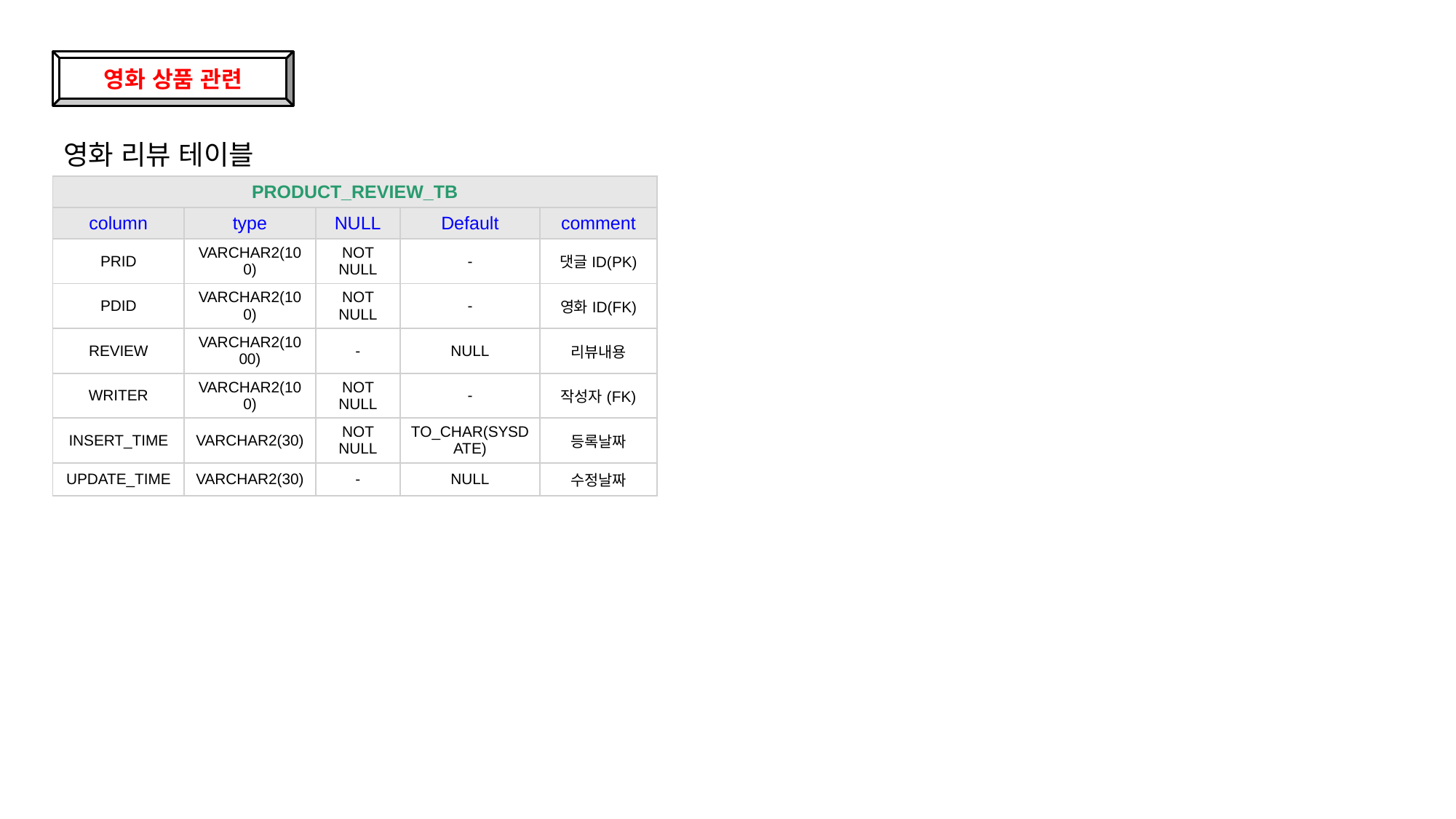

영화 상품 관련
영화 리뷰 테이블
| PRODUCT\_REVIEW\_TB |  |  |  |  |
| --- | --- | --- | --- | --- |
| column | type | NULL | Default | comment |
| PRID | VARCHAR2(100) | NOT NULL | - | 댓글ID(PK) |
| PDID | VARCHAR2(100) | NOT NULL | - | 영화ID(FK) |
| REVIEW | VARCHAR2(1000) | - | NULL | 리뷰내용 |
| WRITER | VARCHAR2(100) | NOT NULL | - | 작성자(FK) |
| INSERT\_TIME | VARCHAR2(30) | NOT NULL | TO\_CHAR(SYSDATE) | 등록날짜 |
| UPDATE\_TIME | VARCHAR2(30) | - | NULL | 수정날짜 |